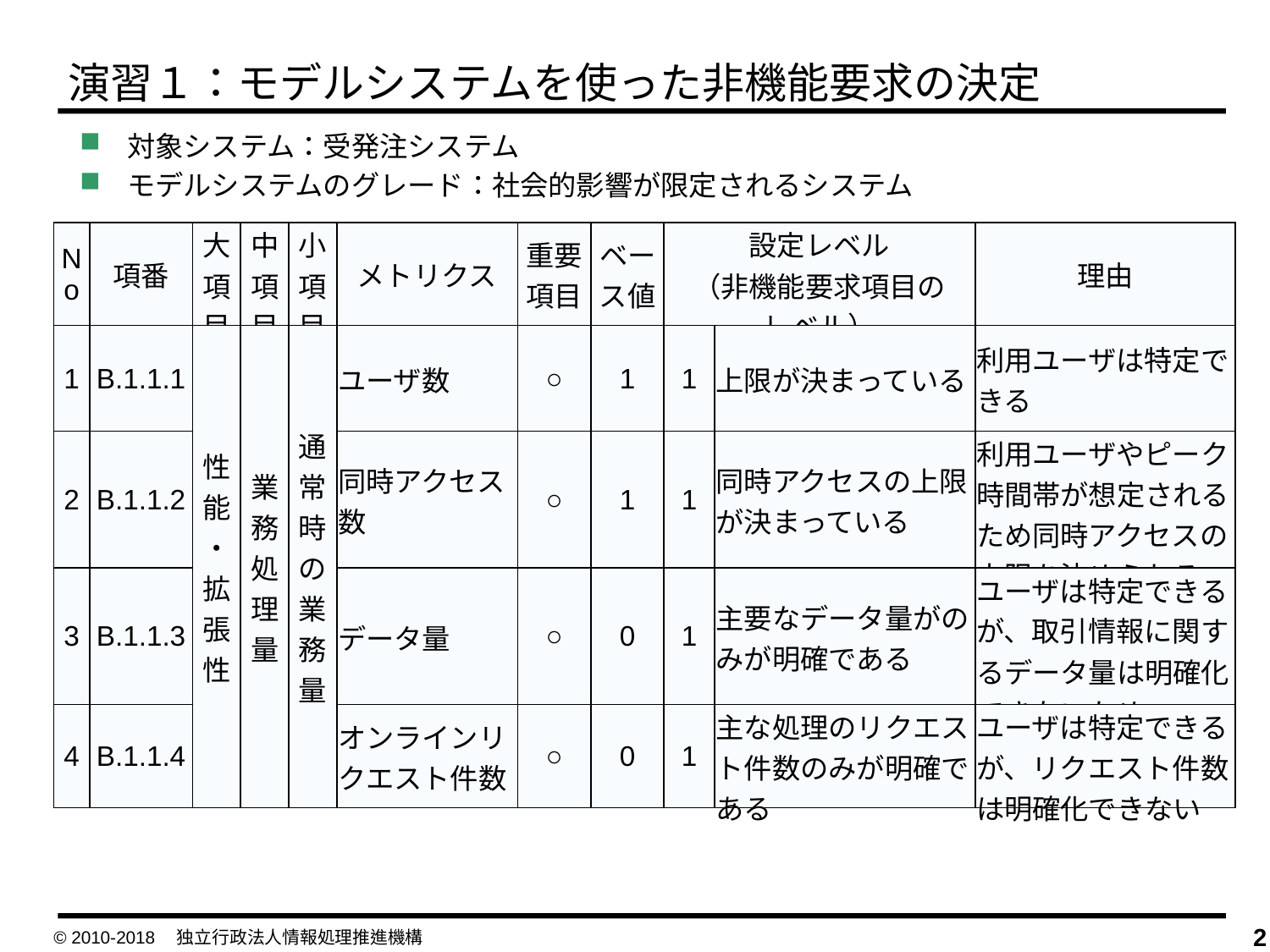

演習１：モデルシステムを使った非機能要求の決定
対象システム：受発注システム
モデルシステムのグレード：社会的影響が限定されるシステム
| No | 項番 | 大項目 | 中項目 | 小項目 | メトリクス | 重要項目 | ベース値 | 設定レベル （非機能要求項目の レベル） |  | 理由 |
| --- | --- | --- | --- | --- | --- | --- | --- | --- | --- | --- |
| 1 | B.1.1.1 | 性能・拡張性 | 業務 処理量 | 通常時の業務量 | ユーザ数 | ○ | 1 | 1 | 上限が決まっている | 利用ユーザは特定できる |
| 2 | B.1.1.2 |  |  |  | 同時アクセス数 | ○ | 1 | 1 | 同時アクセスの上限が決まっている | 利用ユーザやピーク時間帯が想定されるため同時アクセスの上限を決められる |
| 3 | B.1.1.3 |  |  |  | データ量 | ○ | 0 | 1 | 主要なデータ量がのみが明確である | ユーザは特定できるが、取引情報に関するデータ量は明確化できないため |
| 4 | B.1.1.4 |  |  |  | オンラインリクエスト件数 | ○ | 0 | 1 | 主な処理のリクエスト件数のみが明確である | ユーザは特定できるが、リクエスト件数は明確化できない |
© 2010-2018　独立行政法人情報処理推進機構